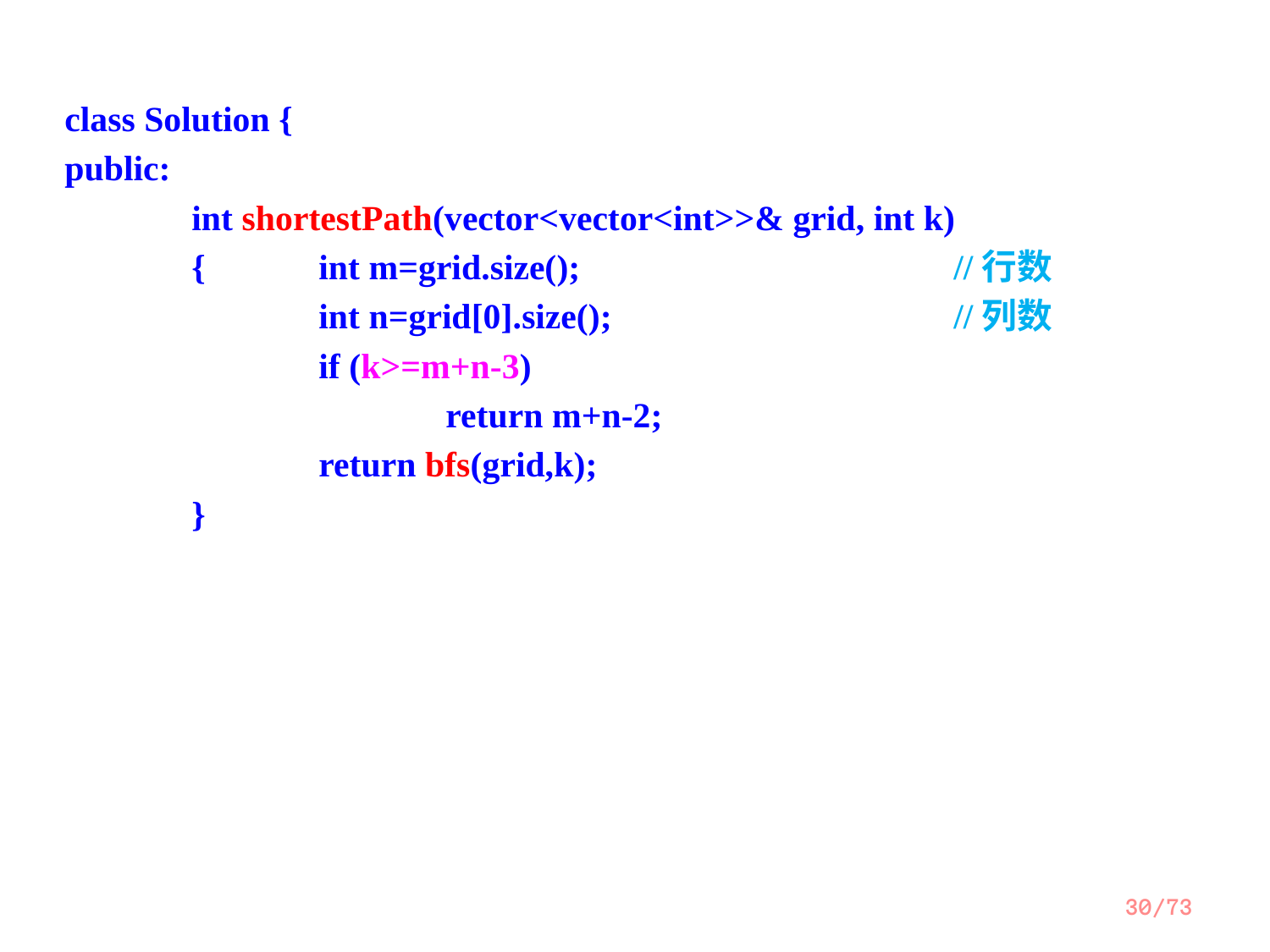

class Solution {
public:
	int shortestPath(vector<vector<int>>& grid, int k)
	{	int m=grid.size();                        		//行数
    		int n=grid[0].size();                      	 	//列数
   		if (k>=m+n-3)
    			return m+n-2;
    		return bfs(grid,k);
	}
30/73